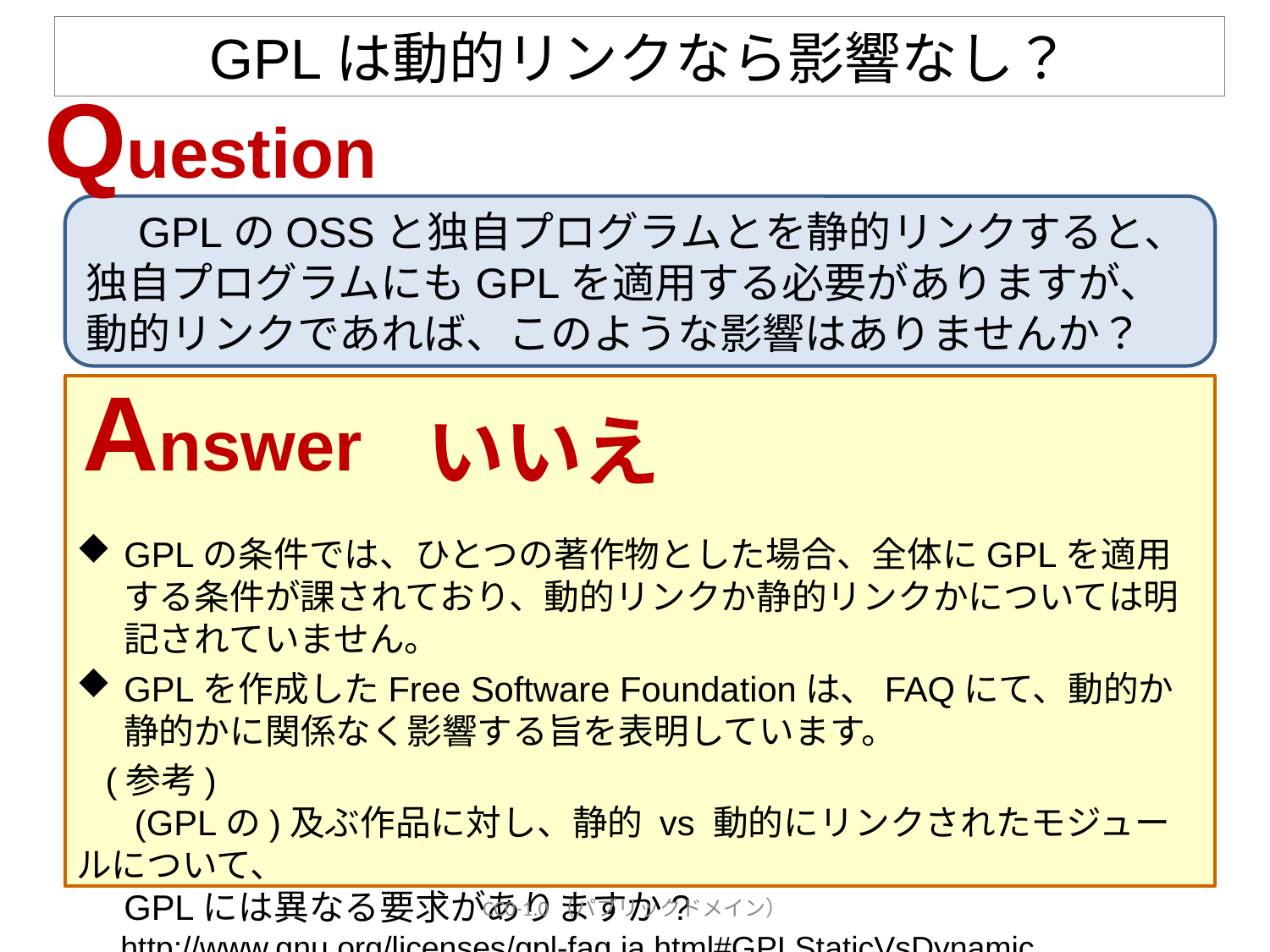

# GPLは動的リンクなら影響なし？
Question
　GPLのOSSと独自プログラムとを静的リンクすると、独自プログラムにもGPLを適用する必要がありますが、動的リンクであれば、このような影響はありませんか？
Answer

いいえ
GPLの条件では、ひとつの著作物とした場合、全体にGPLを適用する条件が課されており、動的リンクか静的リンクかについては明記されていません。
GPLを作成したFree Software Foundationは、FAQにて、動的か静的かに関係なく影響する旨を表明しています。
   (参考)
      (GPLの)及ぶ作品に対し、静的 vs 動的にリンクされたモジュールについて、
     GPLには異なる要求がありますか?
     http://www.gnu.org/licenses/gpl-faq.ja.html#GPLStaticVsDynamic
CC0-1.0（パブリックドメイン）